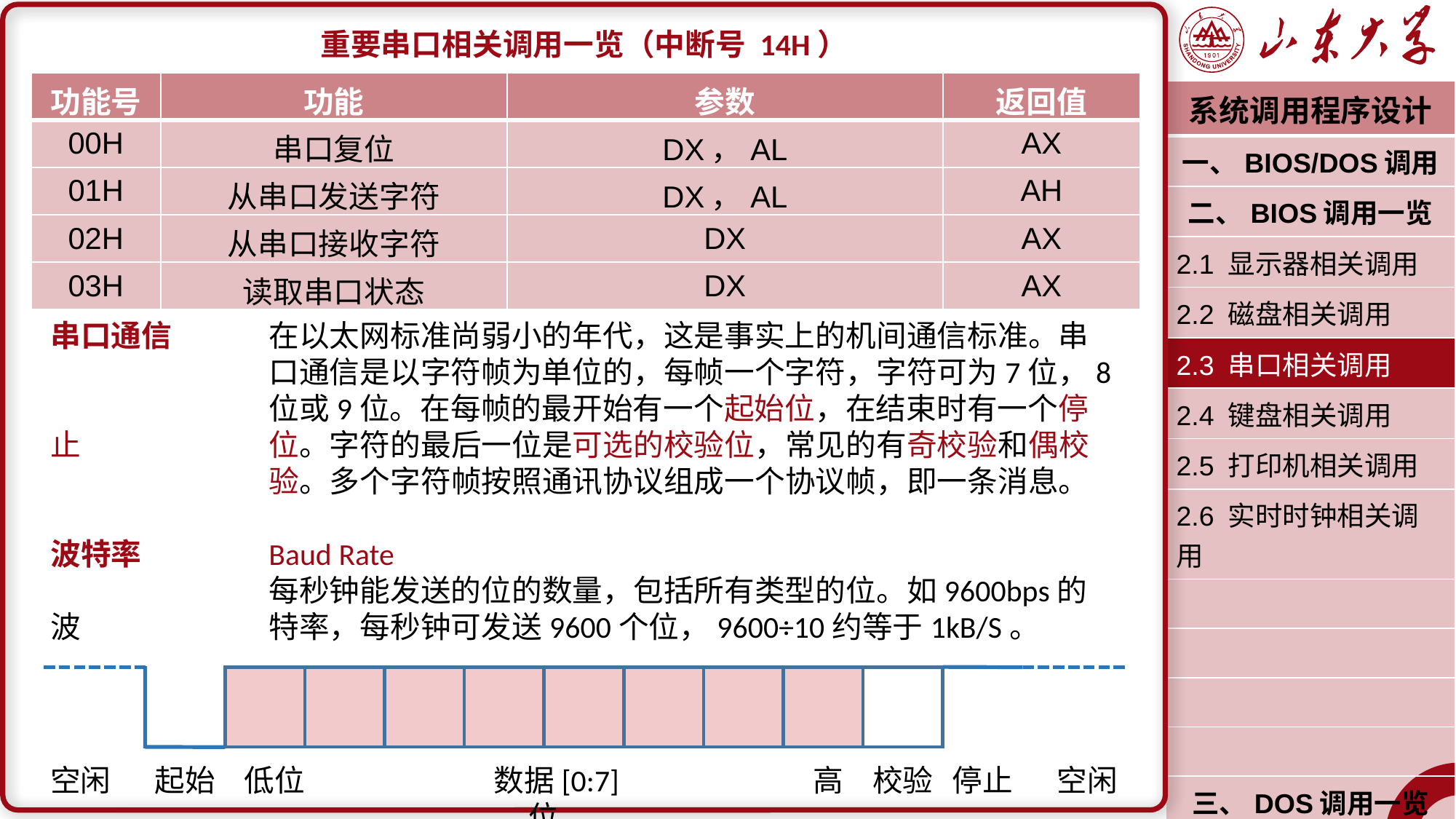

重要串口相关调用一览（中断号 14H）

串口通信	在以太网标准尚弱小的年代，这是事实上的机间通信标准。串		口通信是以字符帧为单位的，每帧一个字符，字符可为7位，8		位或9位。在每帧的最开始有一个起始位，在结束时有一个停止		位。字符的最后一位是可选的校验位，常见的有奇校验和偶校		验。多个字符帧按照通讯协议组成一个协议帧，即一条消息。

波特率		Baud Rate
		每秒钟能发送的位的数量，包括所有类型的位。如9600bps的波		特率，每秒钟可发送9600个位，9600÷10约等于1kB/S。
| 功能号 | 功能 | 参数 | 返回值 |
| --- | --- | --- | --- |
| 00H | 串口复位 | DX，AL | AX |
| 01H | 从串口发送字符 | DX，AL | AH |
| 02H | 从串口接收字符 | DX | AX |
| 03H | 读取串口状态 | DX | AX |
| 系统调用程序设计 |
| --- |
| 一、BIOS/DOS调用 |
| 二、BIOS调用一览 |
| 2.1 显示器相关调用 |
| 2.2 磁盘相关调用 |
| 2.3 串口相关调用 |
| 2.4 键盘相关调用 |
| 2.5 打印机相关调用 |
| 2.6 实时时钟相关调用 |
|  |
|  |
|  |
|  |
| 三、DOS调用一览 |
| 潘润宇 2022.10 |

空闲
起始
低位                            数据[0:7]                           高位
校验
停止
空闲